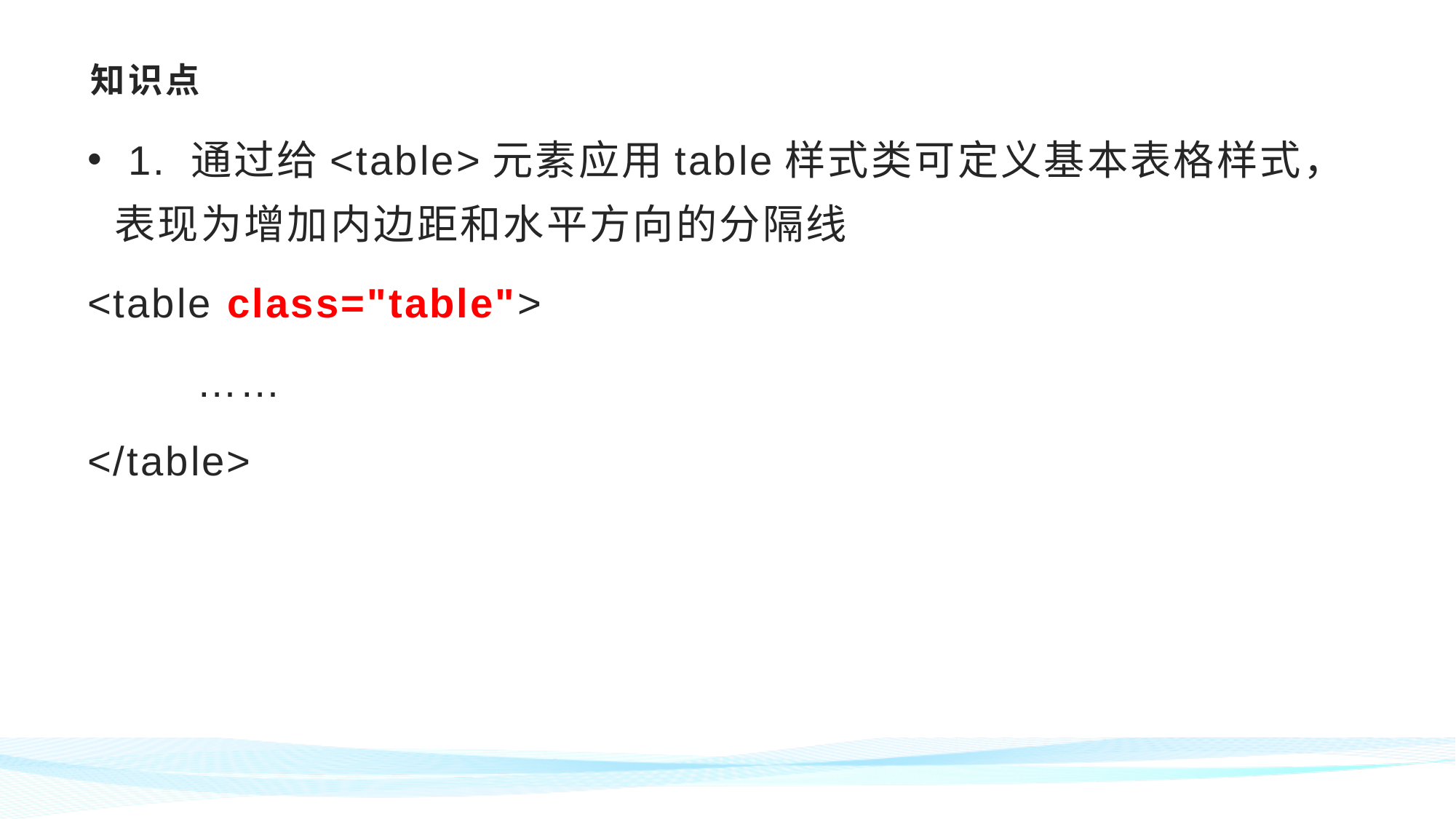

# 知识点
 1. 通过给<table>元素应用table样式类可定义基本表格样式，表现为增加内边距和水平方向的分隔线
<table class="table">
	……
</table>